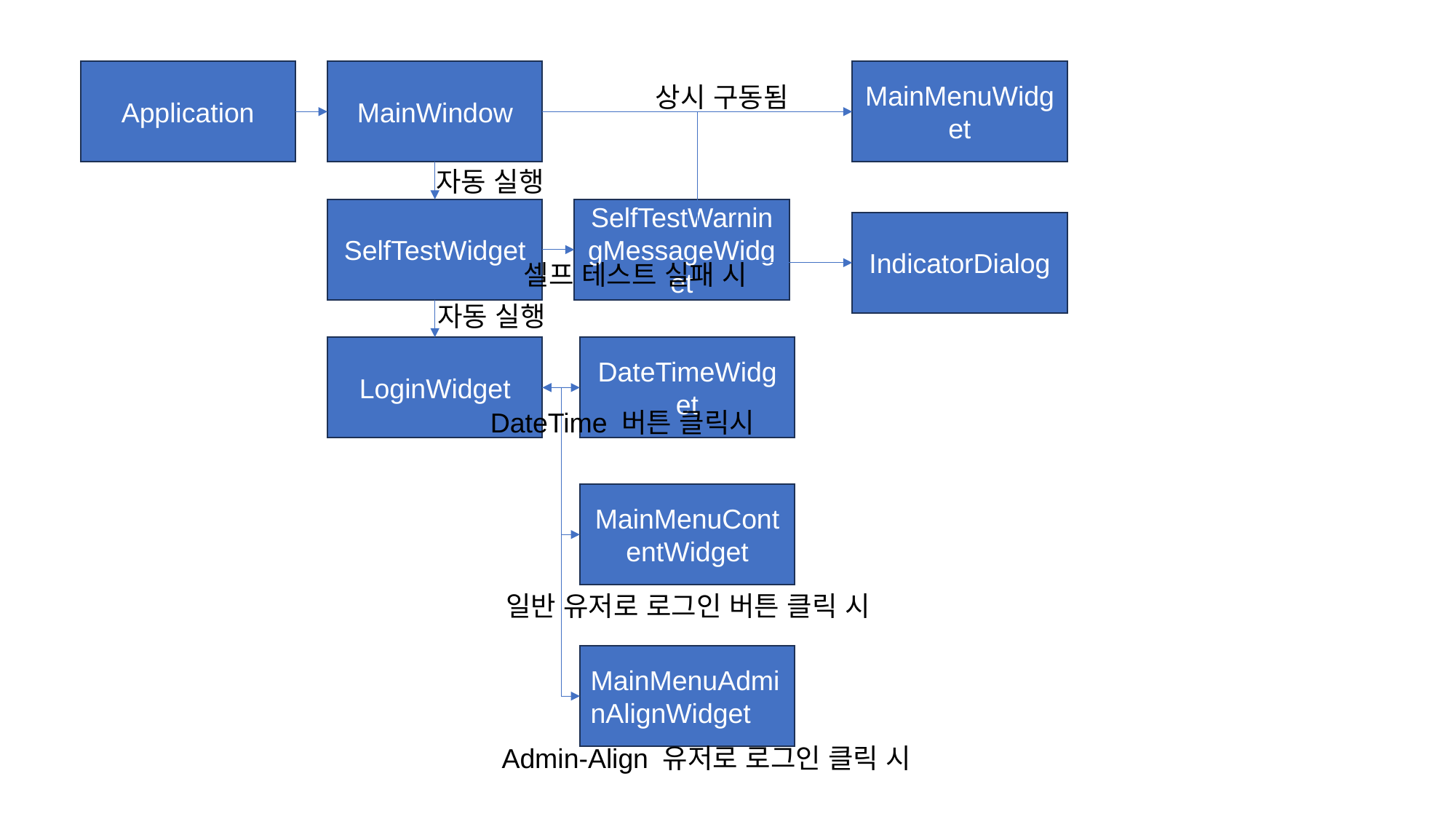

Application
MainWindow
MainMenuWidget
상시 구동됨
자동 실행
SelfTestWidget
SelfTestWarningMessageWidget
IndicatorDialog
셀프 테스트 실패 시
자동 실행
LoginWidget
DateTimeWidget
DateTime 버튼 클릭시
MainMenuContentWidget
일반 유저로 로그인 버튼 클릭 시
MainMenuAdminAlignWidget
Admin-Align 유저로 로그인 클릭 시